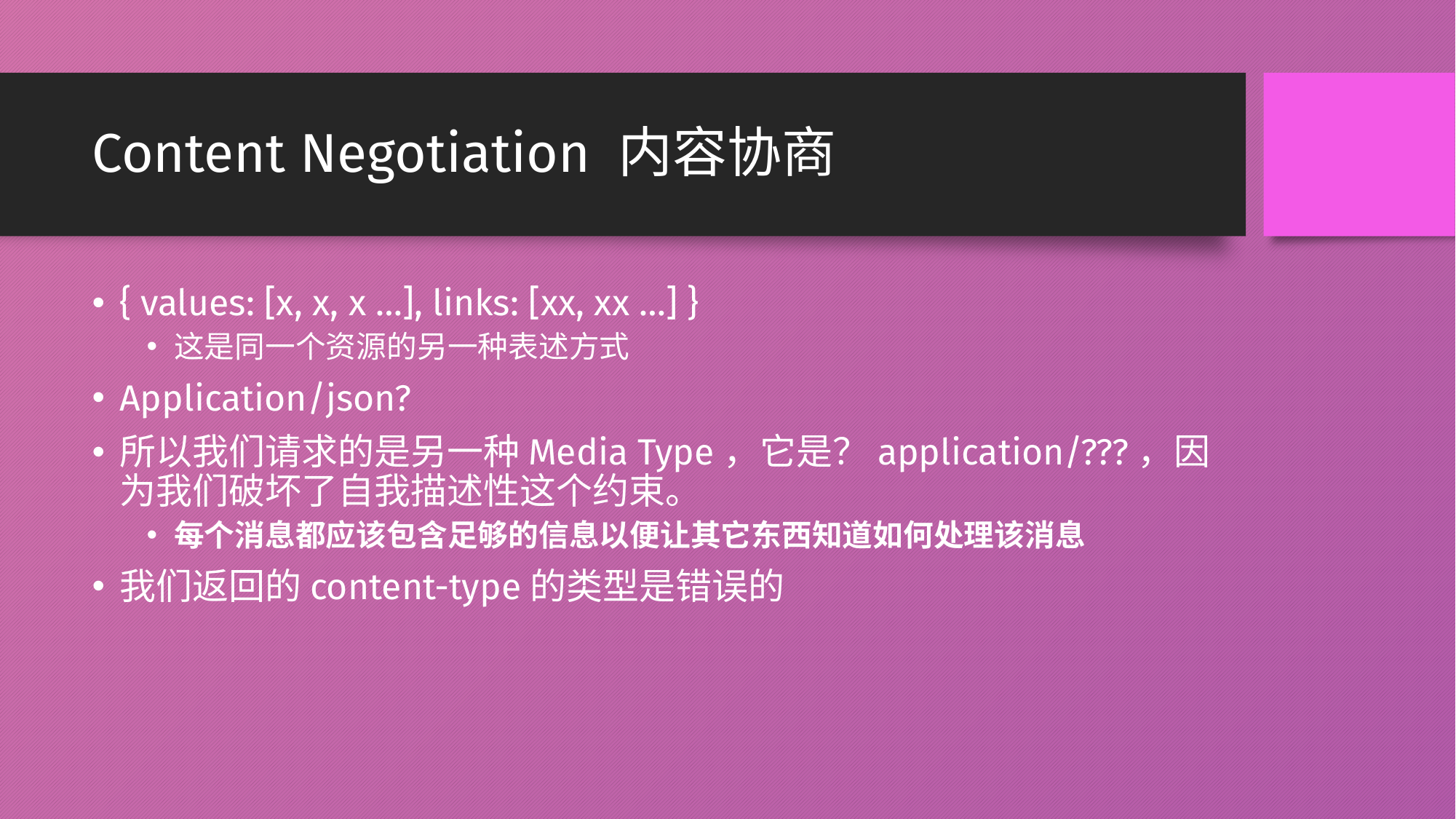

# Content Negotiation 内容协商
{ values: [x, x, x …], links: [xx, xx …] }
这是同一个资源的另一种表述方式
Application/json?
所以我们请求的是另一种Media Type，它是？application/???，因为我们破坏了自我描述性这个约束。
每个消息都应该包含足够的信息以便让其它东西知道如何处理该消息
我们返回的content-type的类型是错误的